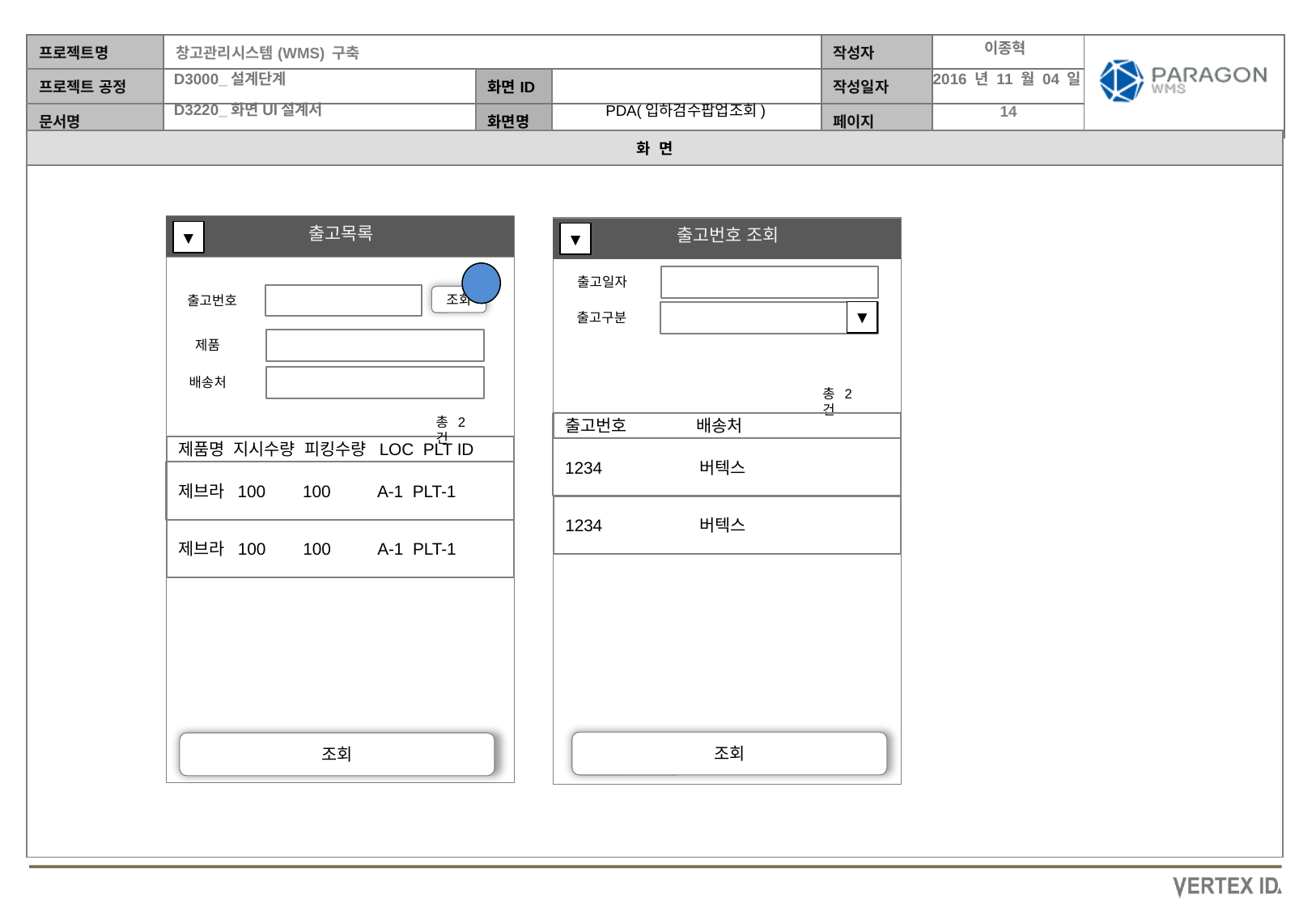

이종혁
2016 년 11 월 04 일
PDA(입하검수팝업조회)

출고목록

출고번호 조회
▼
▼

출고일자

출고번호
조회
▼

출고구분

제품

배송처
총2건
총2건
출고번호               배송처
제품명  지시수량  피킹수량  LOC  PLT ID
1234                    버텍스
제브라  100        100          A-1  PLT-1
1234                    버텍스
제브라  100        100          A-1  PLT-1
조회
조회